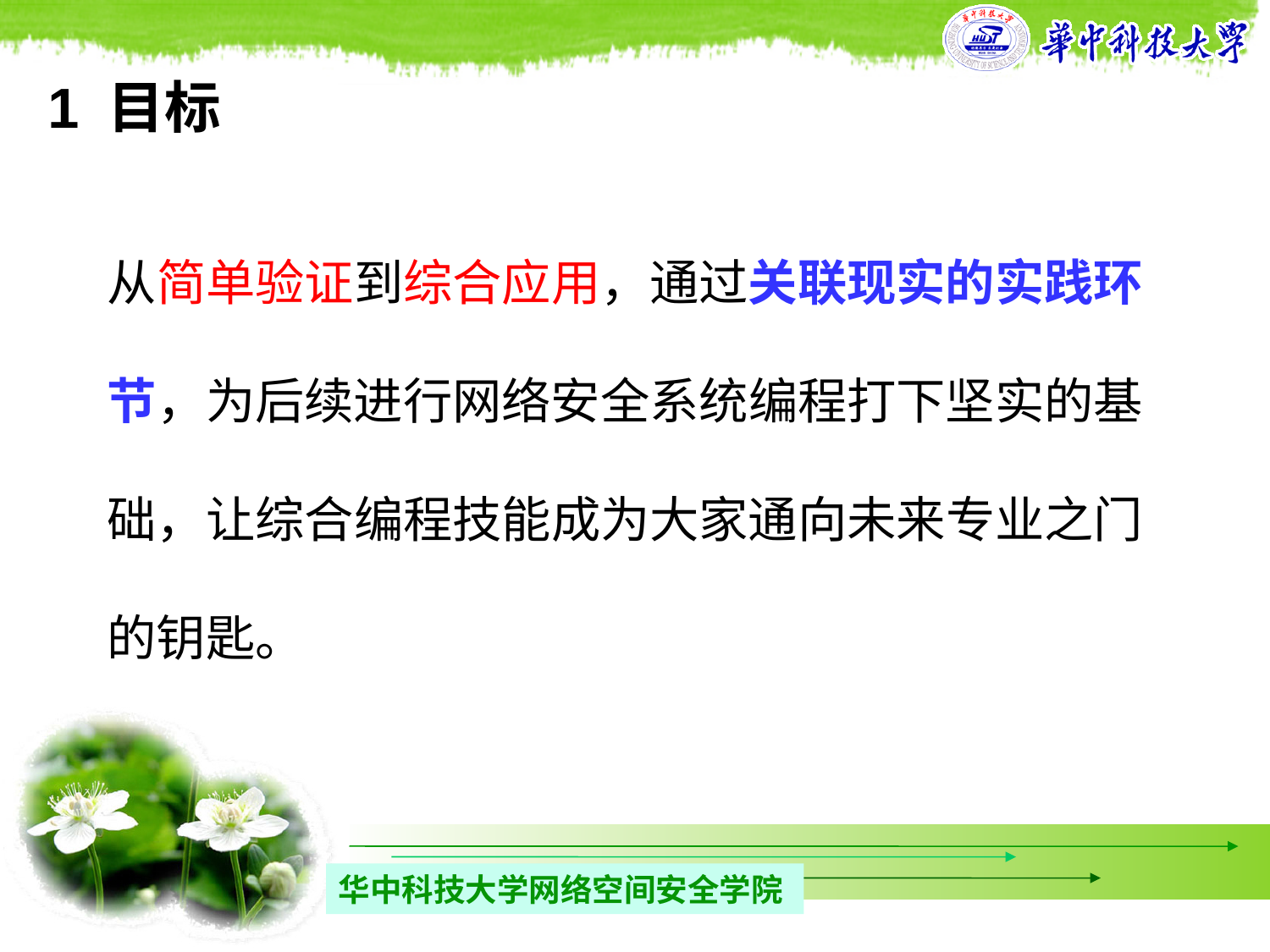

1 目标
从简单验证到综合应用，通过关联现实的实践环节，为后续进行网络安全系统编程打下坚实的基础，让综合编程技能成为大家通向未来专业之门的钥匙。
3